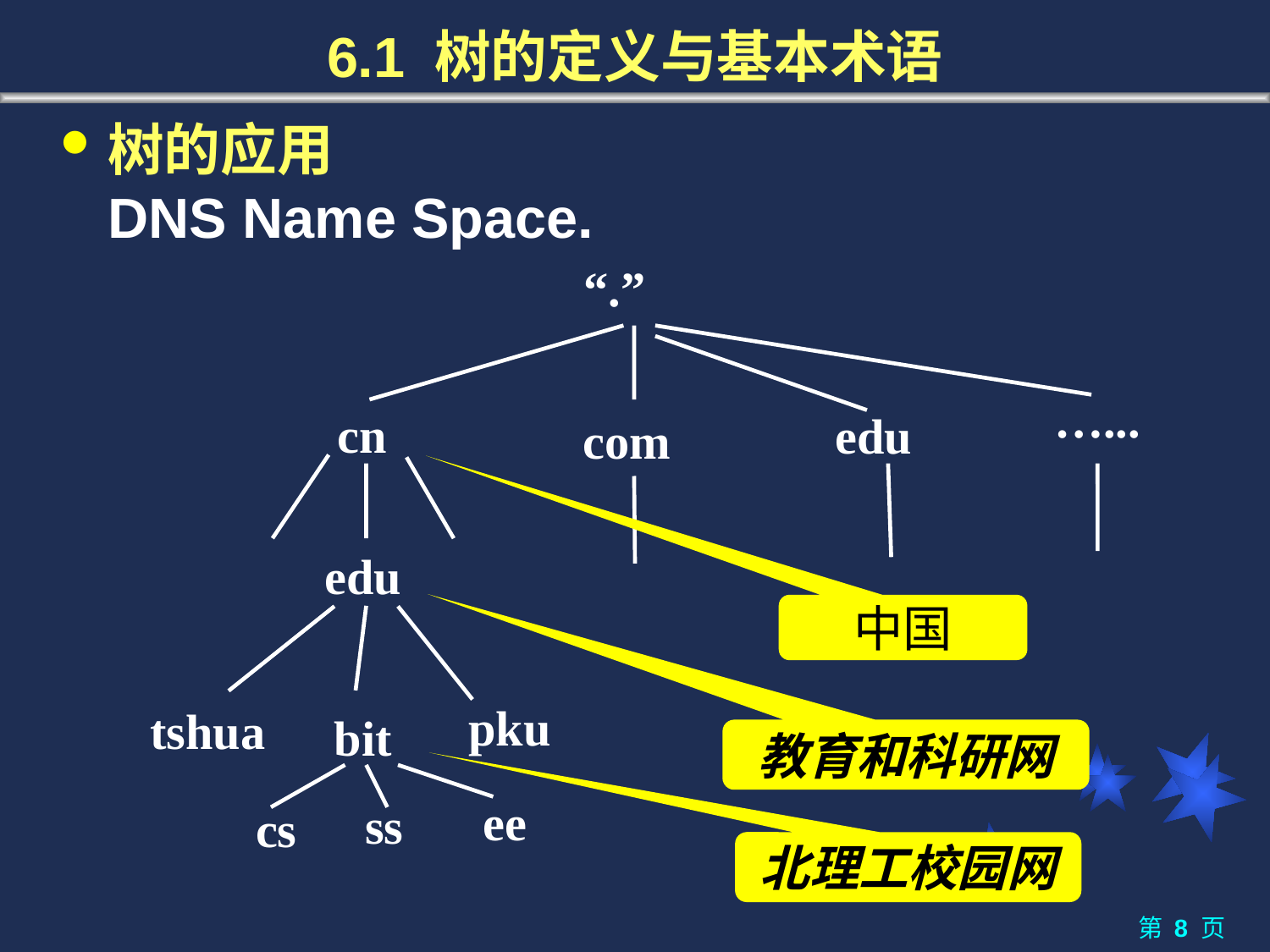

# 6.1 树的定义与基本术语
树的应用
	DNS Name Space.
“.”

…...
cn
edu
com

edu
中国

pku
bit
tshua
教育和科研网

 ee
  ss
 cs
北理工校园网
第 8 页